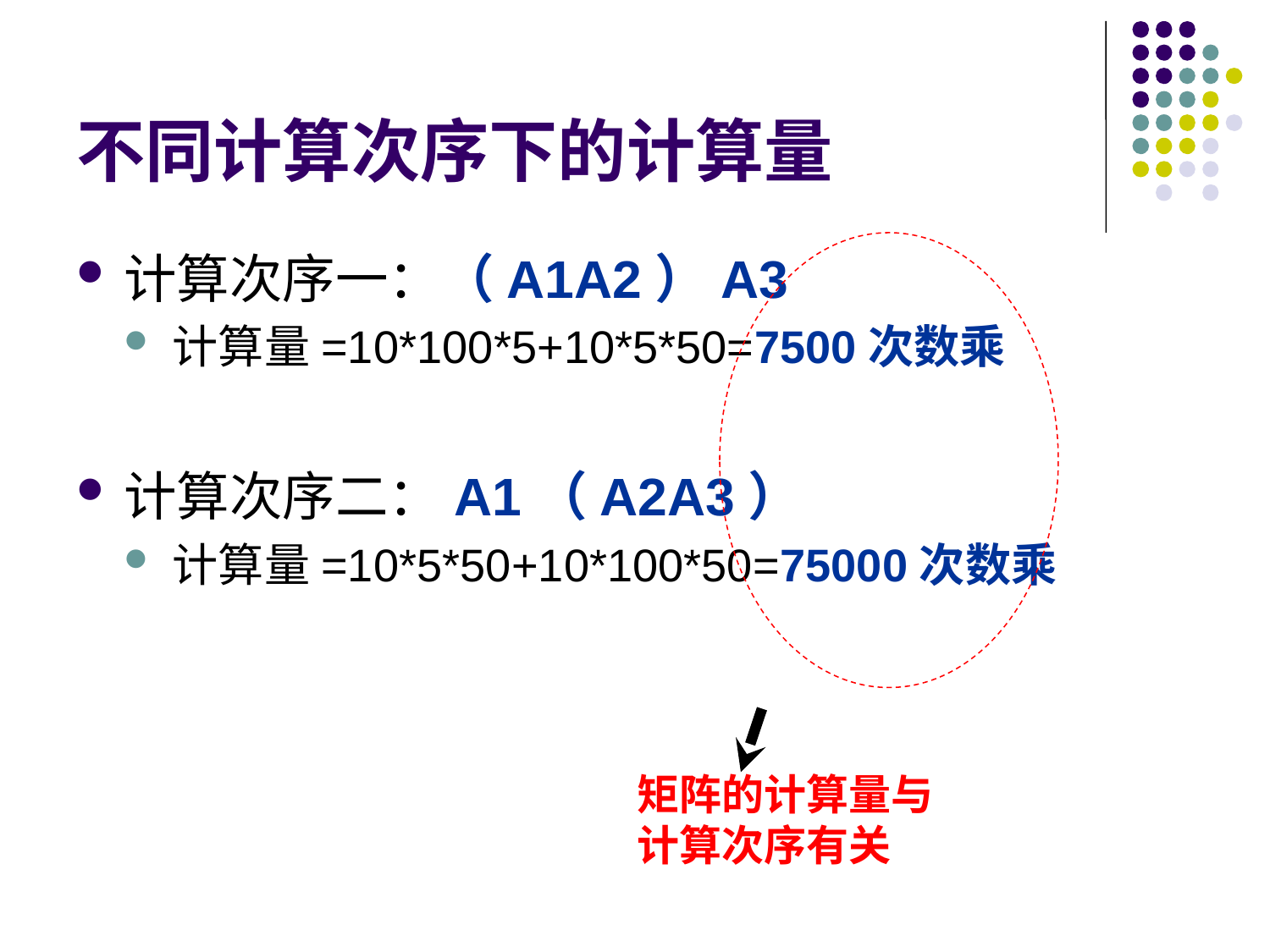

# 不同计算次序下的计算量

计算次序一：（A1A2）A3
计算量=10*100*5+10*5*50=7500次数乘

计算次序二：A1（A2A3）
计算量=10*5*50+10*100*50=75000次数乘

矩阵的计算量与计算次序有关